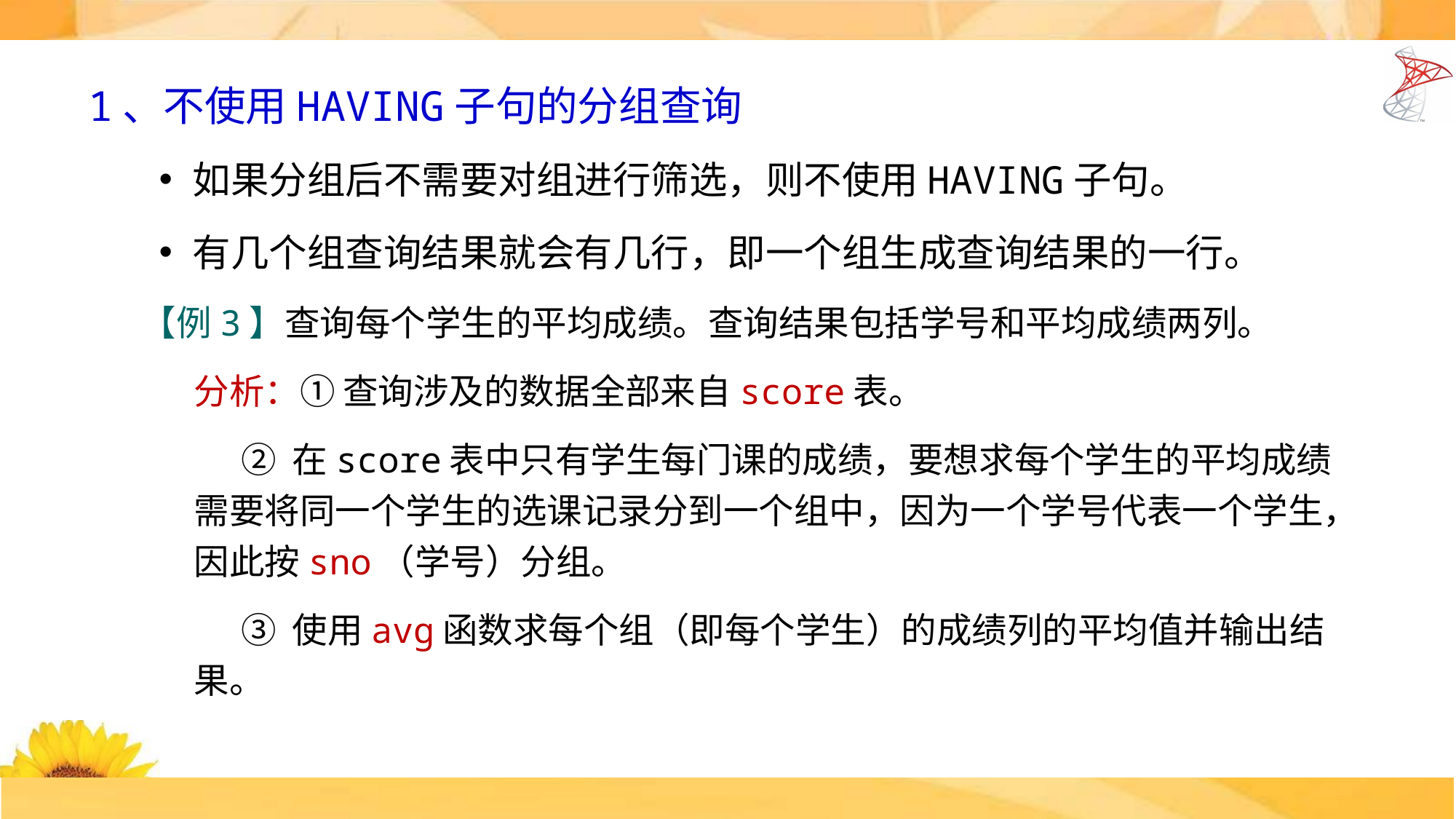

1、不使用HAVING子句的分组查询
如果分组后不需要对组进行筛选，则不使用HAVING子句。
有几个组查询结果就会有几行，即一个组生成查询结果的一行。
【例3】查询每个学生的平均成绩。查询结果包括学号和平均成绩两列。
分析：① 查询涉及的数据全部来自score表。
      ② 在score表中只有学生每门课的成绩，要想求每个学生的平均成绩需要将同一个学生的选课记录分到一个组中，因为一个学号代表一个学生，因此按sno（学号）分组。
      ③ 使用avg函数求每个组（即每个学生）的成绩列的平均值并输出结果。